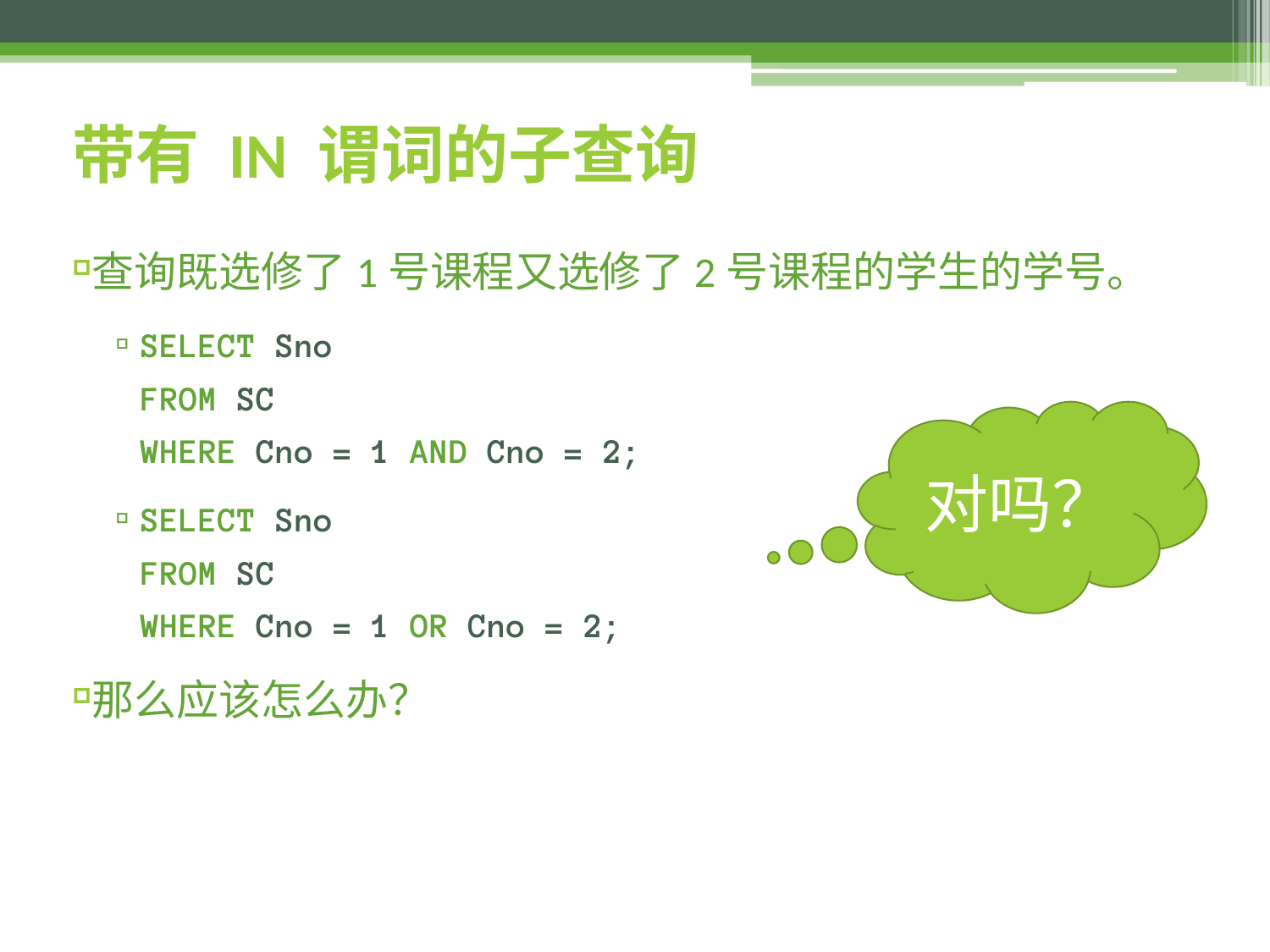

# 带有 IN 谓词的子查询
查询既选修了1号课程又选修了2号课程的学生的学号。
SELECT Sno
FROM SC
WHERE Cno = 1 AND Cno = 2;
SELECT Sno
FROM SC
WHERE Cno = 1 OR Cno = 2;
那么应该怎么办？

对吗？